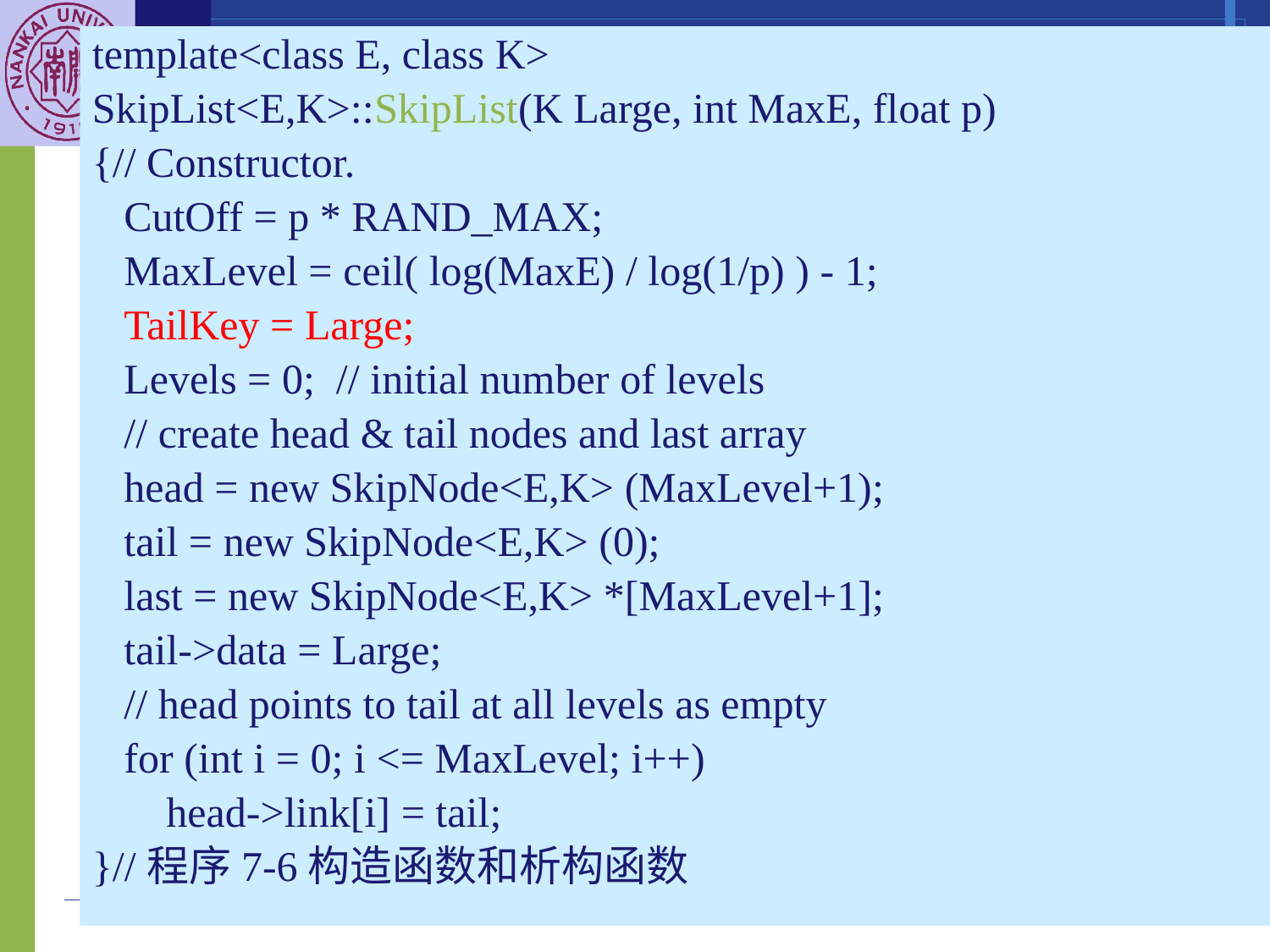

template<class E, class K>
SkipList<E,K>::SkipList(K Large, int MaxE, float p)
{// Constructor.
   CutOff = p * RAND_MAX;
   MaxLevel = ceil( log(MaxE) / log(1/p) ) - 1;
   TailKey = Large;
   Levels = 0;  // initial number of levels
   // create head & tail nodes and last array
   head = new SkipNode<E,K> (MaxLevel+1);
   tail = new SkipNode<E,K> (0);
   last = new SkipNode<E,K> *[MaxLevel+1];
   tail->data = Large;
   // head points to tail at all levels as empty
   for (int i = 0; i <= MaxLevel; i++)
       head->link[i] = tail;
}//程序7-6构造函数和析构函数
7.3.5  类SkipList
37